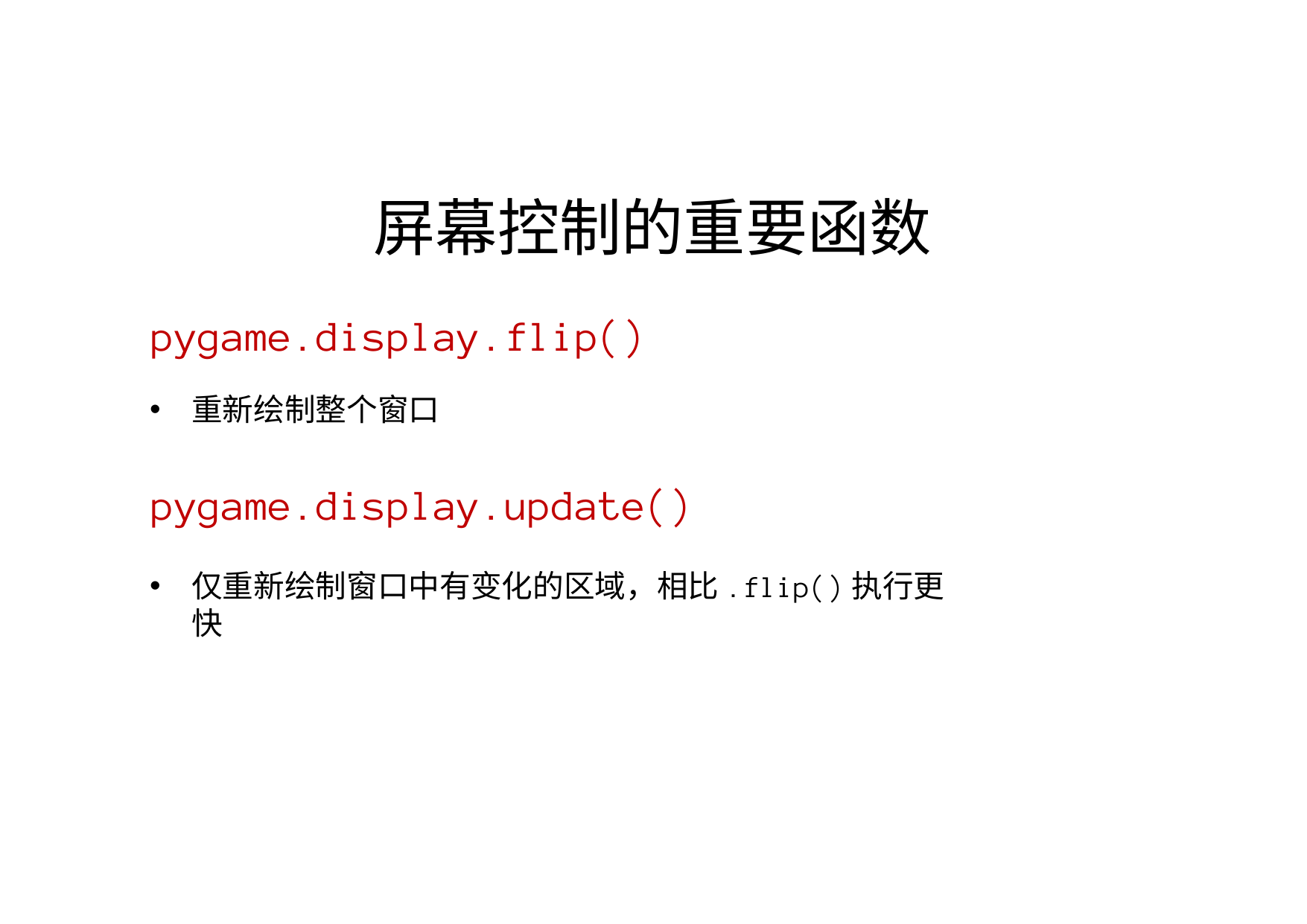

# 屏幕控制的重要函数
pygame.display.flip()
重新绘制整个窗口

pygame.display.update()
仅重新绘制窗口中有变化的区域，相比.flip()执行更快